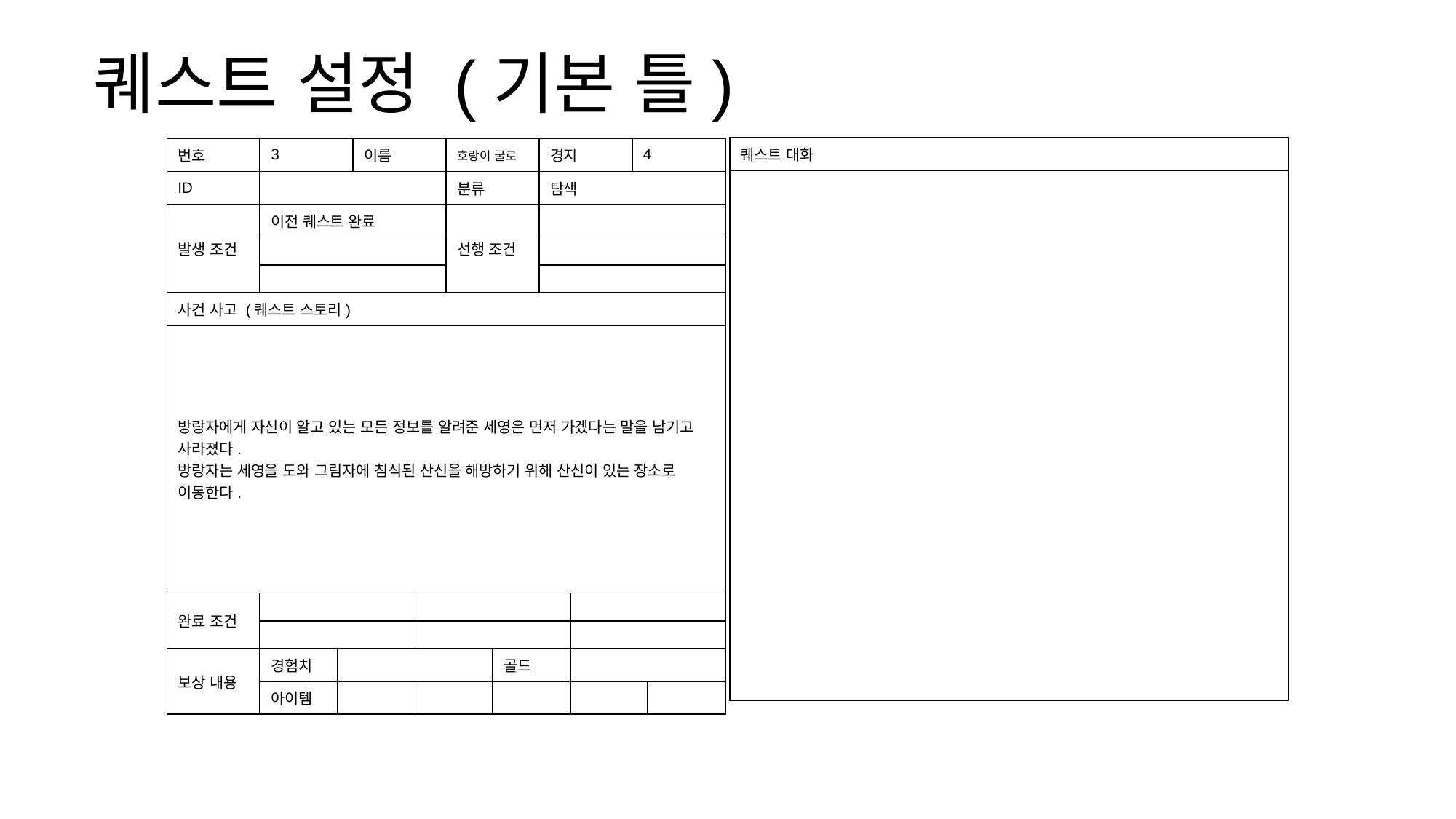

퀘스트 설정 (기본 틀)
| 퀘스트 대화 |
| --- |
|  |
| 번호 | 3 |  | 이름 |  | 호랑이 굴로 |  | 경지 |  | 4 |  |
| --- | --- | --- | --- | --- | --- | --- | --- | --- | --- | --- |
| ID |  |  |  |  | 분류 |  | 탐색 |  |  |  |
| 발생 조건 | 이전 퀘스트 완료 |  |  |  | 선행 조건 |  |  |  |  |  |
|  |  |  |  |  |  |  |  |  |  |  |
|  |  |  |  |  |  |  |  |  |  |  |
| 사건 사고 (퀘스트 스토리) |  |  |  |  |  |  |  |  |  |  |
| 방랑자에게 자신이 알고 있는 모든 정보를 알려준 세영은 먼저 가겠다는 말을 남기고 사라졌다. 방랑자는 세영을 도와 그림자에 침식된 산신을 해방하기 위해 산신이 있는 장소로 이동한다. |  |  |  |  |  |  |  |  |  |  |
| 완료 조건 |  |  |  |  |  |  |  |  |  |  |
|  |  |  |  |  |  |  |  |  |  |  |
| 보상 내용 | 경험치 |  |  |  |  | 골드 |  |  |  |  |
|  | 아이템 |  |  |  |  |  |  |  |  |  |